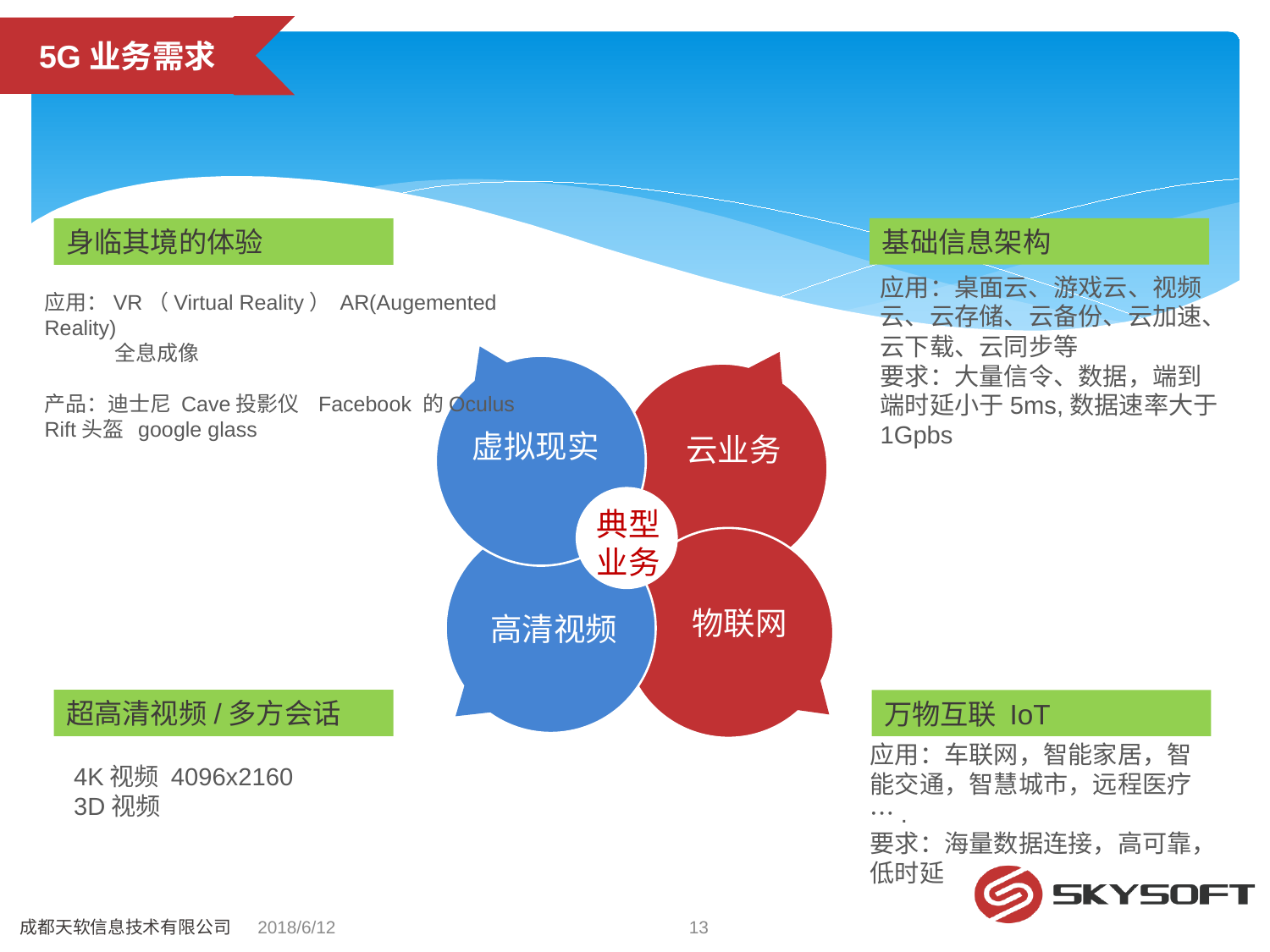

5G业务需求

基础信息架构
身临其境的体验
应用：桌面云、游戏云、视频云、云存储、云备份、云加速、云下载、云同步等
要求：大量信令、数据，端到端时延小于5ms,数据速率大于1Gpbs

应用：VR（Virtual Reality） AR(Augemented Reality)
              全息成像

产品：迪士尼 Cave投影仪   Facebook 的Oculus Rift头盔  google glass

虚拟现实
云业务

典型业务

物联网
高清视频
超高清视频/多方会话
万物互联 IoT
应用：车联网，智能家居，智能交通，智慧城市，远程医疗….
要求：海量数据连接，高可靠，低时延

4K视频 4096x2160
3D视频
成都天软信息技术有限公司
2018/6/12
13